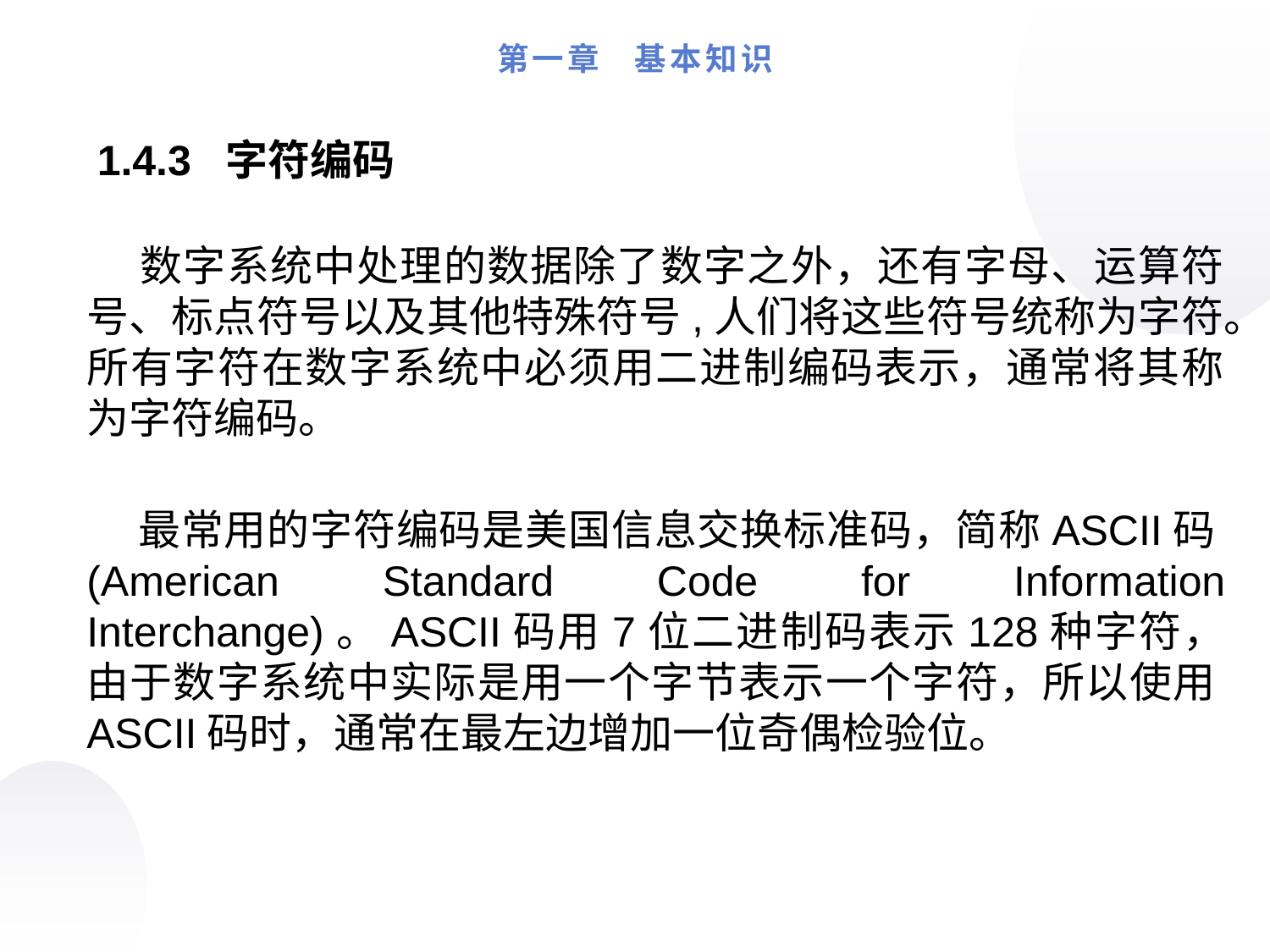

第一章   基本知识
1.4.3  字符编码
    数字系统中处理的数据除了数字之外，还有字母、运算符号、标点符号以及其他特殊符号,人们将这些符号统称为字符。所有字符在数字系统中必须用二进制编码表示，通常将其称为字符编码。
    最常用的字符编码是美国信息交换标准码，简称ASCII码(American Standard Code for Information Interchange)。ASCII码用7位二进制码表示128种字符，由于数字系统中实际是用一个字节表示一个字符，所以使用ASCII码时，通常在最左边增加一位奇偶检验位。

43